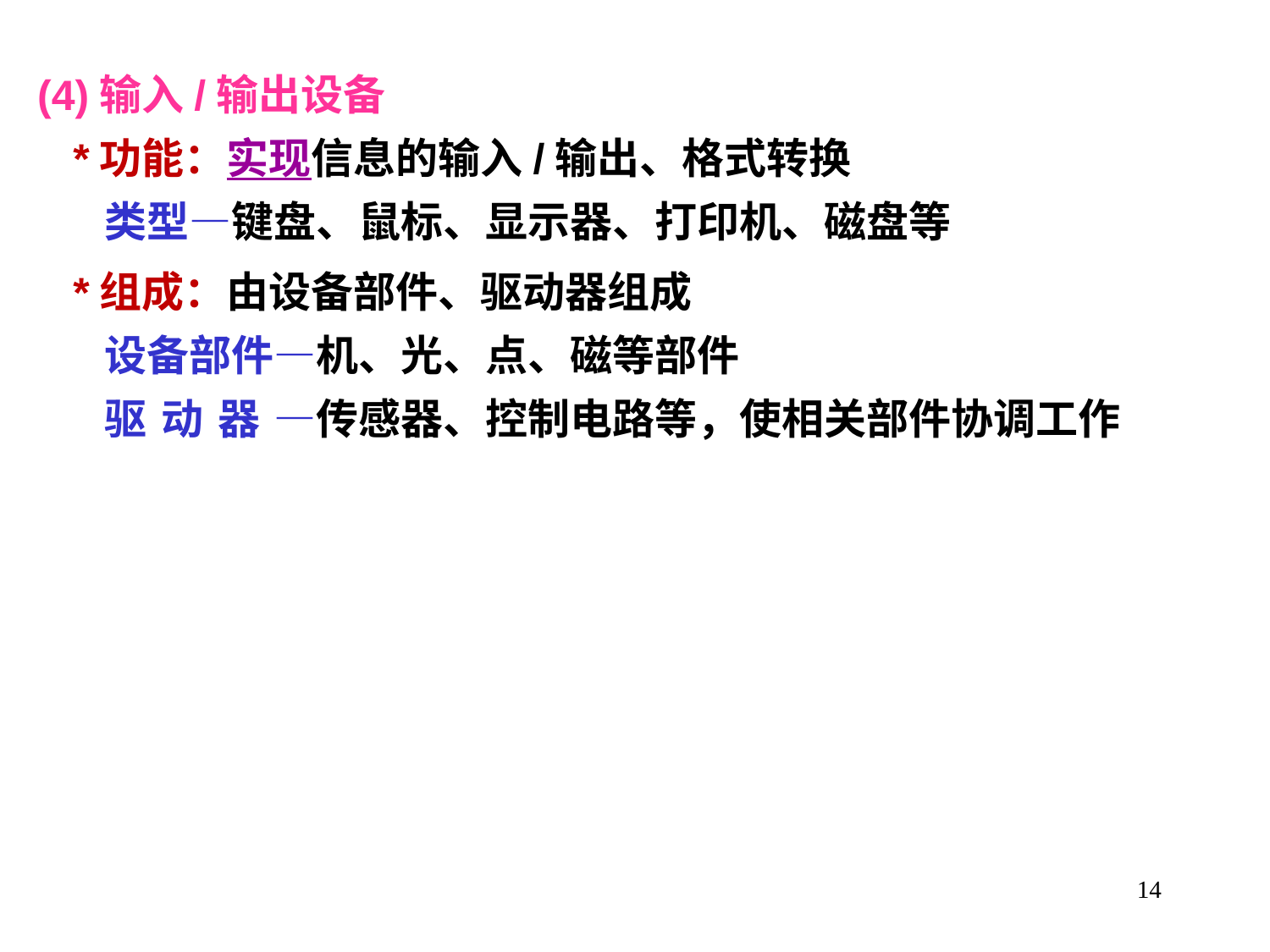

(4)输入/输出设备
   *功能：实现信息的输入/输出、格式转换
      类型—键盘、鼠标、显示器、打印机、磁盘等
   *组成：由设备部件、驱动器组成
      设备部件—机、光、点、磁等部件
      驱动器—传感器、控制电路等，使相关部件协调工作
14